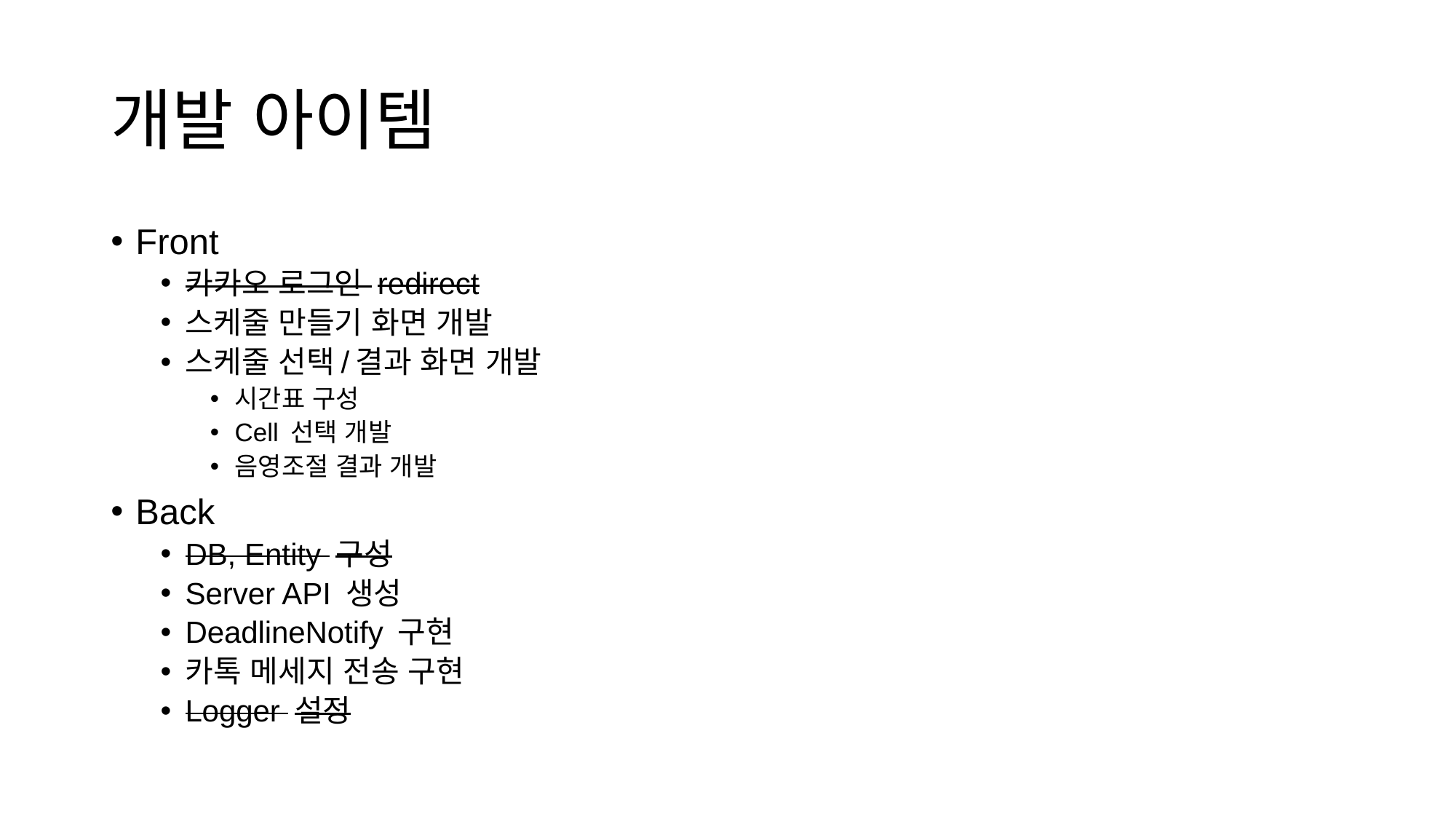

# 개발 아이템
Front
카카오 로그인 redirect
스케줄 만들기 화면 개발
스케줄 선택/결과 화면 개발
시간표 구성
Cell 선택 개발
음영조절 결과 개발
Back
DB, Entity 구성
Server API 생성
DeadlineNotify 구현
카톡 메세지 전송 구현
Logger 설정